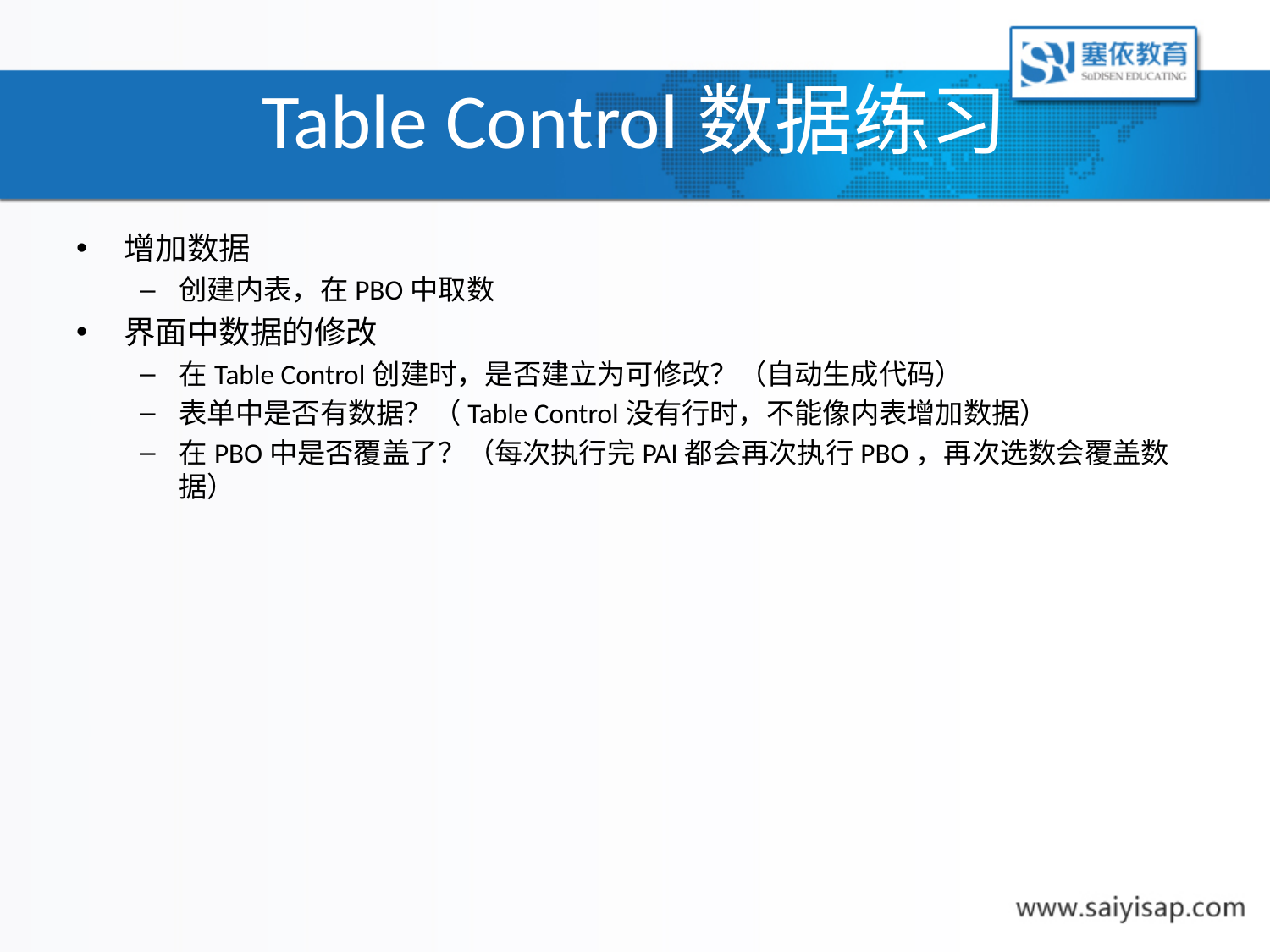

# Table Control数据练习
增加数据
创建内表，在PBO中取数
界面中数据的修改
在Table Control创建时，是否建立为可修改？（自动生成代码）
表单中是否有数据？（Table Control没有行时，不能像内表增加数据）
在PBO中是否覆盖了？（每次执行完PAI都会再次执行PBO，再次选数会覆盖数据）